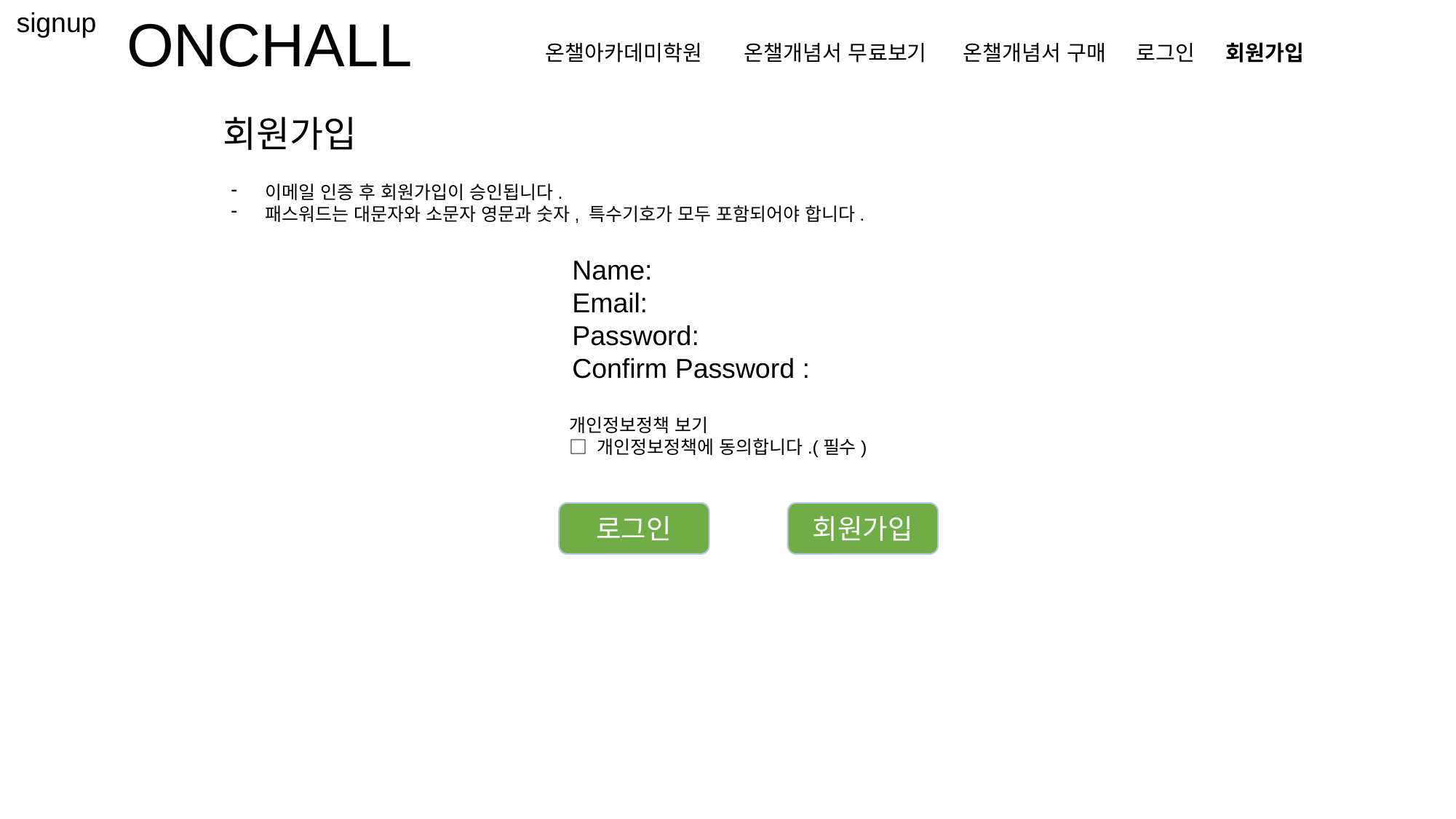

signup
ONCHALL
온챌아카데미학원       온챌개념서 무료보기      온챌개념서 구매     로그인     회원가입
회원가입
이메일 인증 후 회원가입이 승인됩니다.
패스워드는 대문자와 소문자 영문과 숫자, 특수기호가 모두 포함되어야 합니다.
Name:
Email:
Password:
Confirm Password :
개인정보정책 보기
□ 개인정보정책에 동의합니다.(필수)

로그인
회원가입